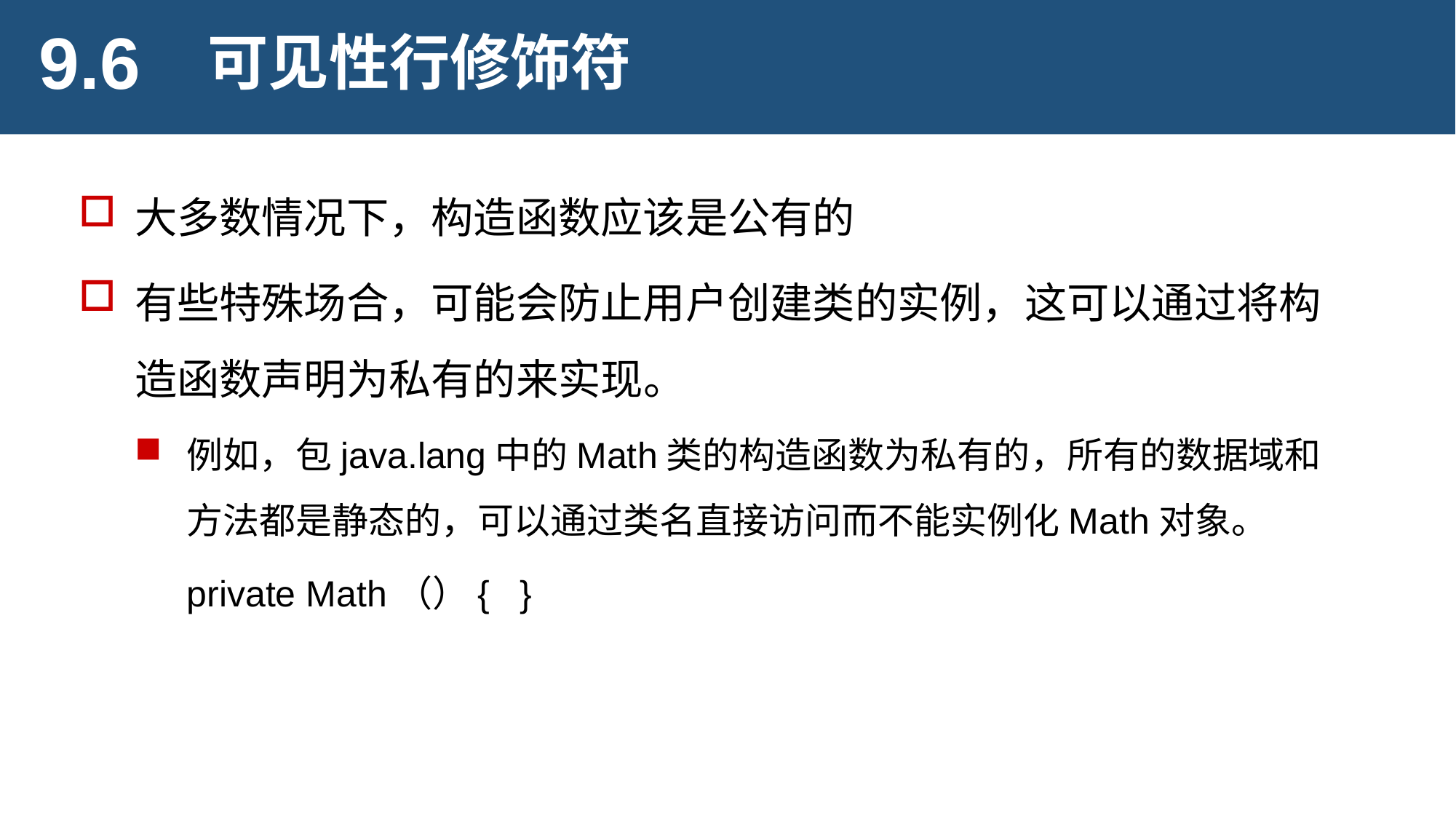

9.6
可见性行修饰符
大多数情况下，构造函数应该是公有的
有些特殊场合，可能会防止用户创建类的实例，这可以通过将构造函数声明为私有的来实现。
例如，包java.lang中的Math类的构造函数为私有的，所有的数据域和方法都是静态的，可以通过类名直接访问而不能实例化Math对象。
	private Math（）{   }